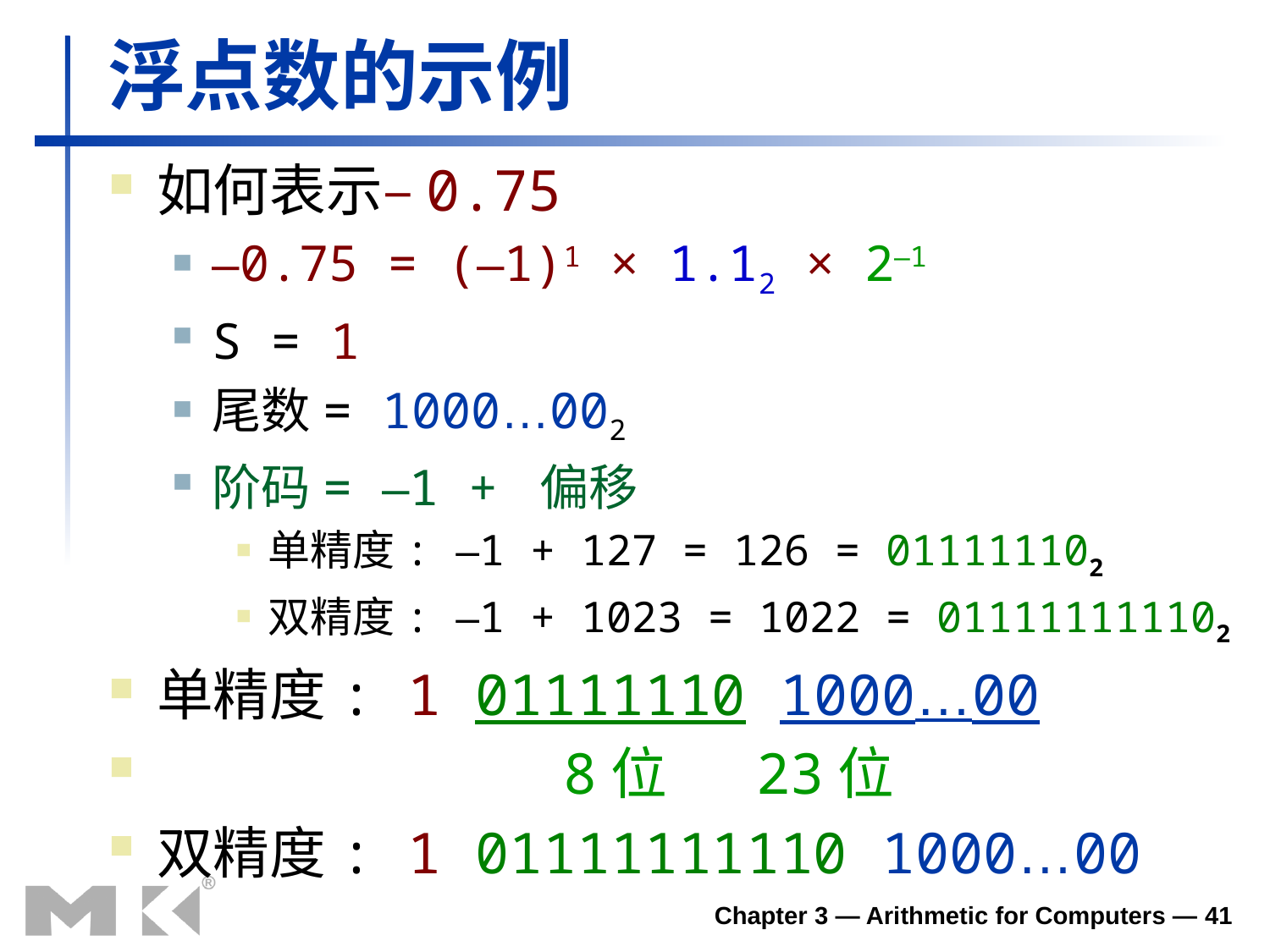

# 浮点数的示例
如何表示–0.75
–0.75 = (–1)1 × 1.12 × 2–1
S = 1
尾数= 1000…002
阶码= –1 + 偏移
单精度: –1 + 127 = 126 = 011111102
双精度: –1 + 1023 = 1022 = 011111111102
单精度: 1 01111110 1000…00
            8位      23位
双精度: 1 01111111110 1000…00
Chapter 3 — Arithmetic for Computers — 41